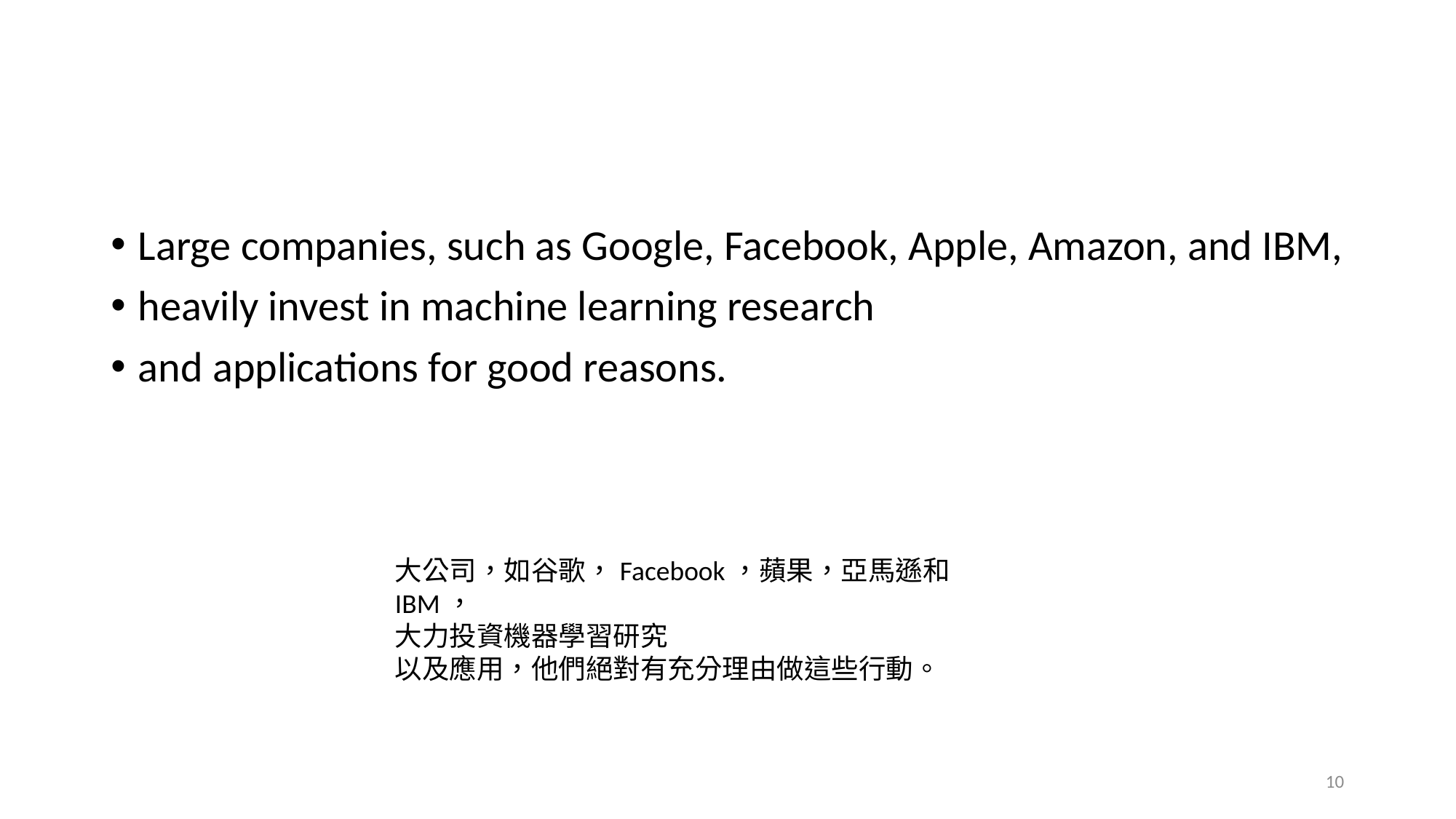

#
Large companies, such as Google, Facebook, Apple, Amazon, and IBM,
heavily invest in machine learning research
and applications for good reasons.
大公司，如谷歌，Facebook，蘋果，亞馬遜和IBM，
大力投資機器學習研究
以及應用，他們絕對有充分理由做這些行動。
10